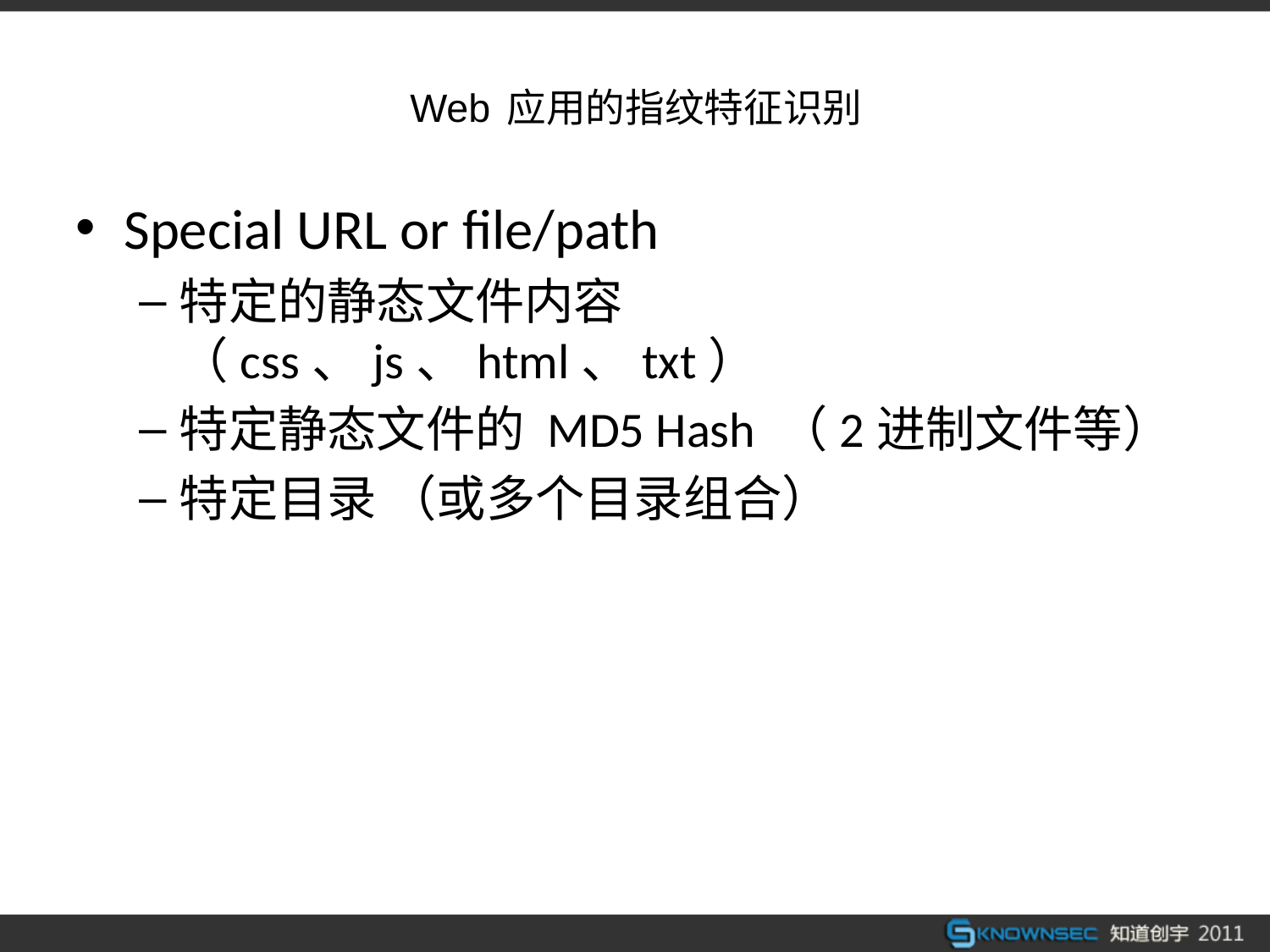

# Web 应用的指纹特征识别
Special URL or file/path
特定的静态文件内容（css、js、html、txt）
特定静态文件的 MD5 Hash （2进制文件等）
特定目录 （或多个目录组合）